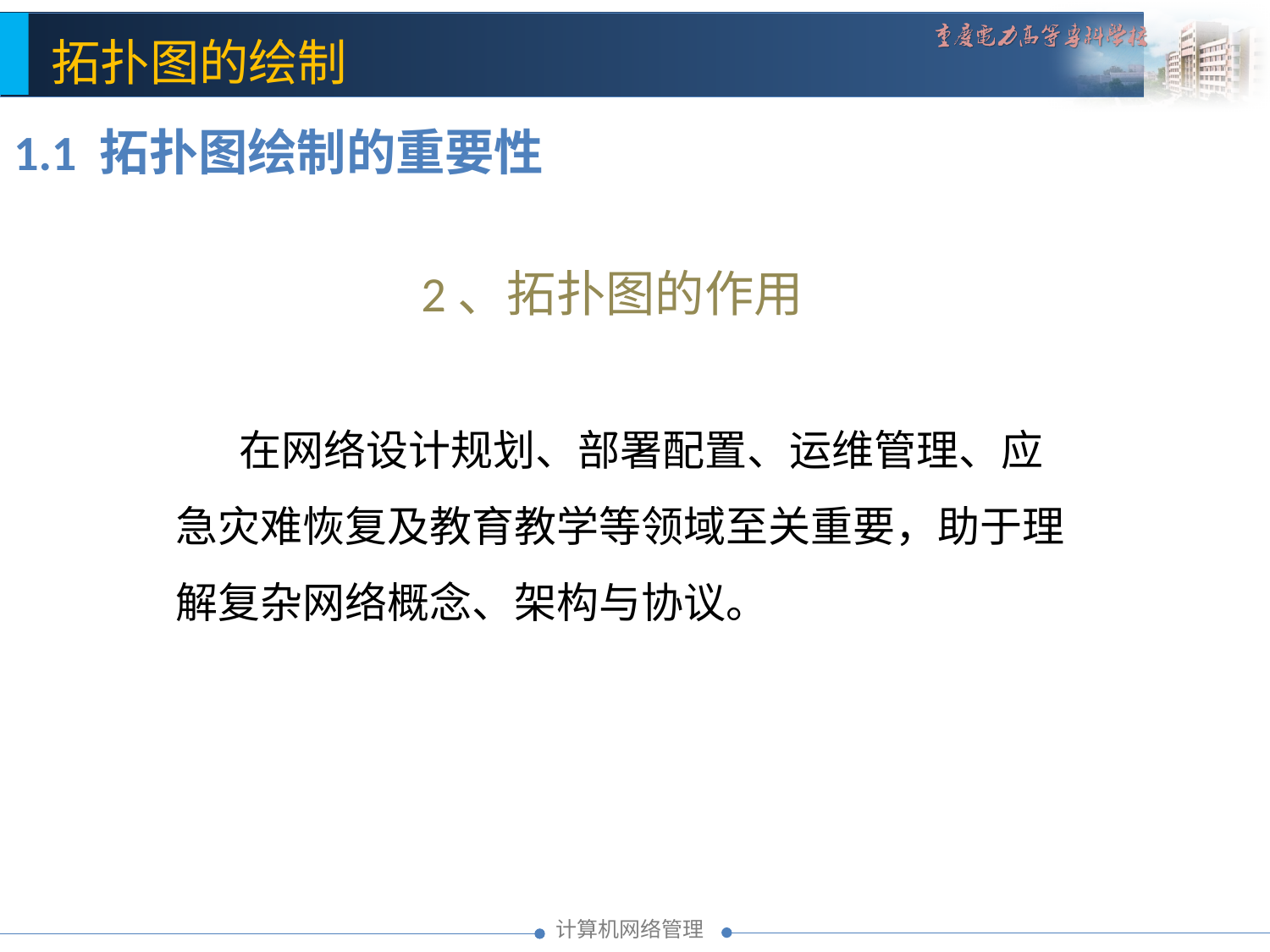

1.1 拓扑图绘制的重要性
2、拓扑图的作用
在网络设计规划、部署配置、运维管理、应急灾难恢复及教育教学等领域至关重要，助于理解复杂网络概念、架构与协议。